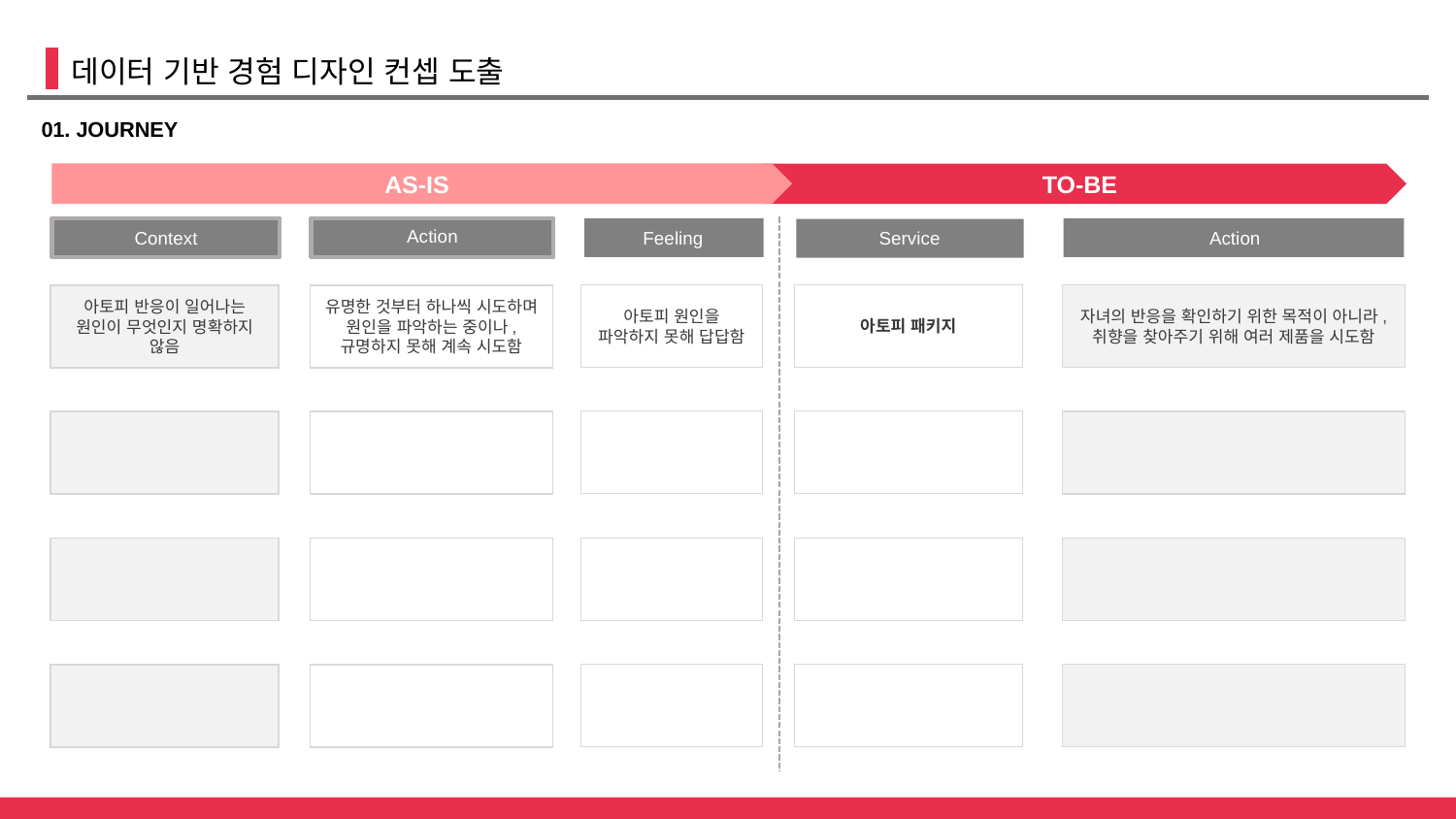

데이터 기반 경험 디자인 컨셉 도출
01. JOURNEY
AS-IS
TO-BE
Action
Context
Feeling
Service
Action

자녀의 반응을 확인하기 위한 목적이 아니라,
취향을 찾아주기 위해 여러 제품을 시도함
아토피 원인을 파악하지 못해 답답함
아토피 패키지
아토피 반응이 일어나는
원인이 무엇인지 명확하지 않음
유명한 것부터 하나씩 시도하며
원인을 파악하는 중이나,
규명하지 못해 계속 시도함